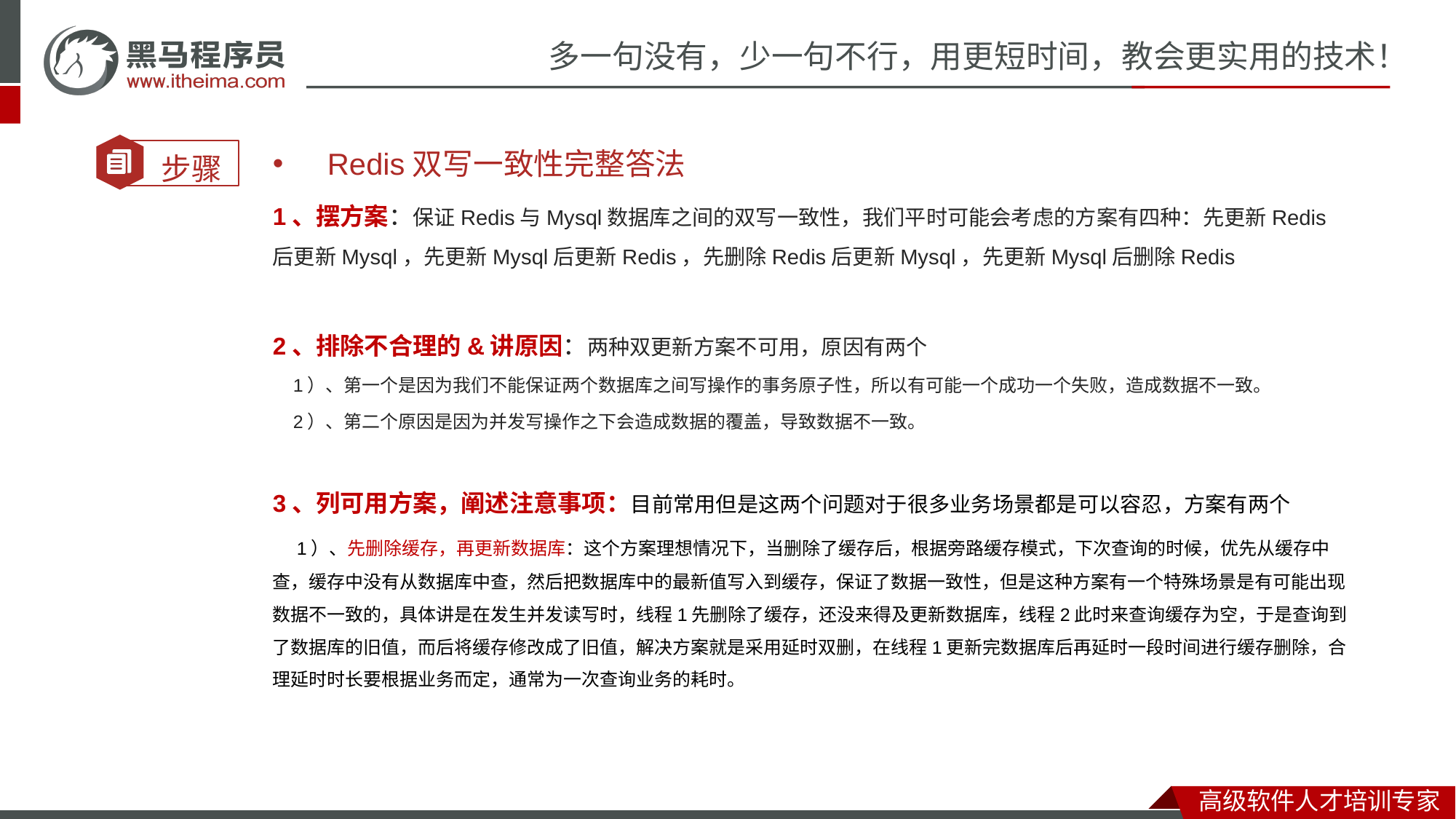

Redis双写一致性完整答法
1、摆方案：保证Redis与Mysql数据库之间的双写一致性，我们平时可能会考虑的方案有四种：先更新Redis后更新Mysql，先更新Mysql后更新Redis，先删除Redis后更新Mysql，先更新Mysql后删除Redis

2、排除不合理的&讲原因：两种双更新方案不可用，原因有两个
    1）、第一个是因为我们不能保证两个数据库之间写操作的事务原子性，所以有可能一个成功一个失败，造成数据不一致。
    2）、第二个原因是因为并发写操作之下会造成数据的覆盖，导致数据不一致。

3、列可用方案，阐述注意事项：目前常用但是这两个问题对于很多业务场景都是可以容忍，方案有两个
    1）、先删除缓存，再更新数据库：这个方案理想情况下，当删除了缓存后，根据旁路缓存模式，下次查询的时候，优先从缓存中查，缓存中没有从数据库中查，然后把数据库中的最新值写入到缓存，保证了数据一致性，但是这种方案有一个特殊场景是有可能出现数据不一致的，具体讲是在发生并发读写时，线程1先删除了缓存，还没来得及更新数据库，线程2此时来查询缓存为空，于是查询到了数据库的旧值，而后将缓存修改成了旧值，解决方案就是采用延时双删，在线程1更新完数据库后再延时一段时间进行缓存删除，合理延时时长要根据业务而定，通常为一次查询业务的耗时。